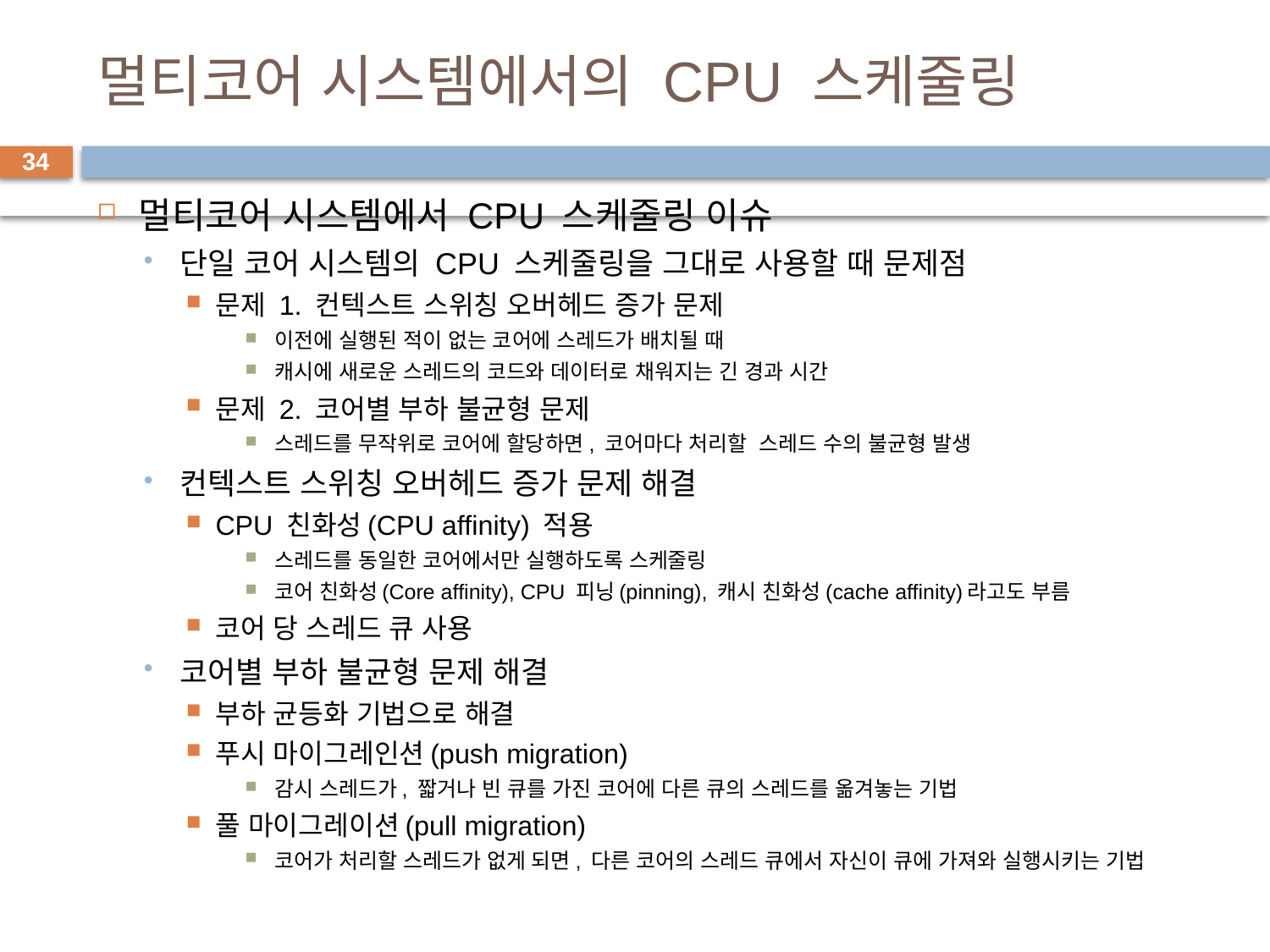

# 멀티코어 시스템에서의 CPU 스케줄링
34
멀티코어 시스템에서 CPU 스케줄링 이슈
단일 코어 시스템의 CPU 스케줄링을 그대로 사용할 때 문제점
문제 1. 컨텍스트 스위칭 오버헤드 증가 문제
이전에 실행된 적이 없는 코어에 스레드가 배치될 때
캐시에 새로운 스레드의 코드와 데이터로 채워지는 긴 경과 시간
문제 2. 코어별 부하 불균형 문제
스레드를 무작위로 코어에 할당하면, 코어마다 처리할  스레드 수의 불균형 발생
컨텍스트 스위칭 오버헤드 증가 문제 해결
CPU 친화성(CPU affinity) 적용
스레드를 동일한 코어에서만 실행하도록 스케줄링
코어 친화성(Core affinity), CPU 피닝(pinning), 캐시 친화성(cache affinity)라고도 부름
코어 당 스레드 큐 사용
코어별 부하 불균형 문제 해결
부하 균등화 기법으로 해결
푸시 마이그레인션(push migration)
감시 스레드가, 짧거나 빈 큐를 가진 코어에 다른 큐의 스레드를 옮겨놓는 기법
풀 마이그레이션(pull migration)
코어가 처리할 스레드가 없게 되면, 다른 코어의 스레드 큐에서 자신이 큐에 가져와 실행시키는 기법